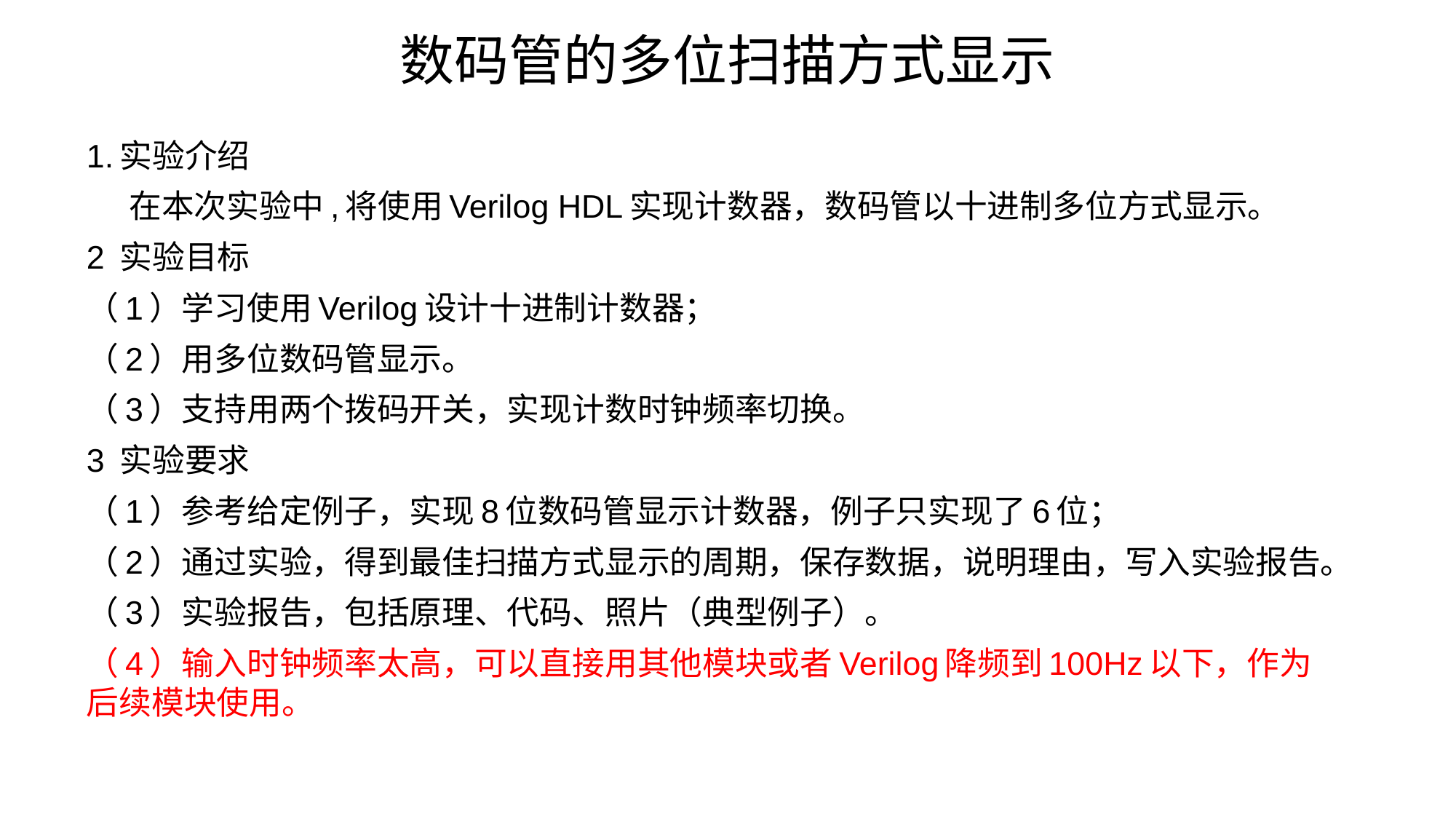

# 数码管的多位扫描方式显示
1.实验介绍
     在本次实验中,将使用Verilog HDL实现计数器，数码管以十进制多位方式显示。
2 实验目标
（1）学习使用Verilog设计十进制计数器；
（2）用多位数码管显示。
（3）支持用两个拨码开关，实现计数时钟频率切换。
3 实验要求
（1）参考给定例子，实现8位数码管显示计数器，例子只实现了6位；
（2）通过实验，得到最佳扫描方式显示的周期，保存数据，说明理由，写入实验报告。
（3）实验报告，包括原理、代码、照片（典型例子）。
（4）输入时钟频率太高，可以直接用其他模块或者Verilog降频到100Hz以下，作为后续模块使用。